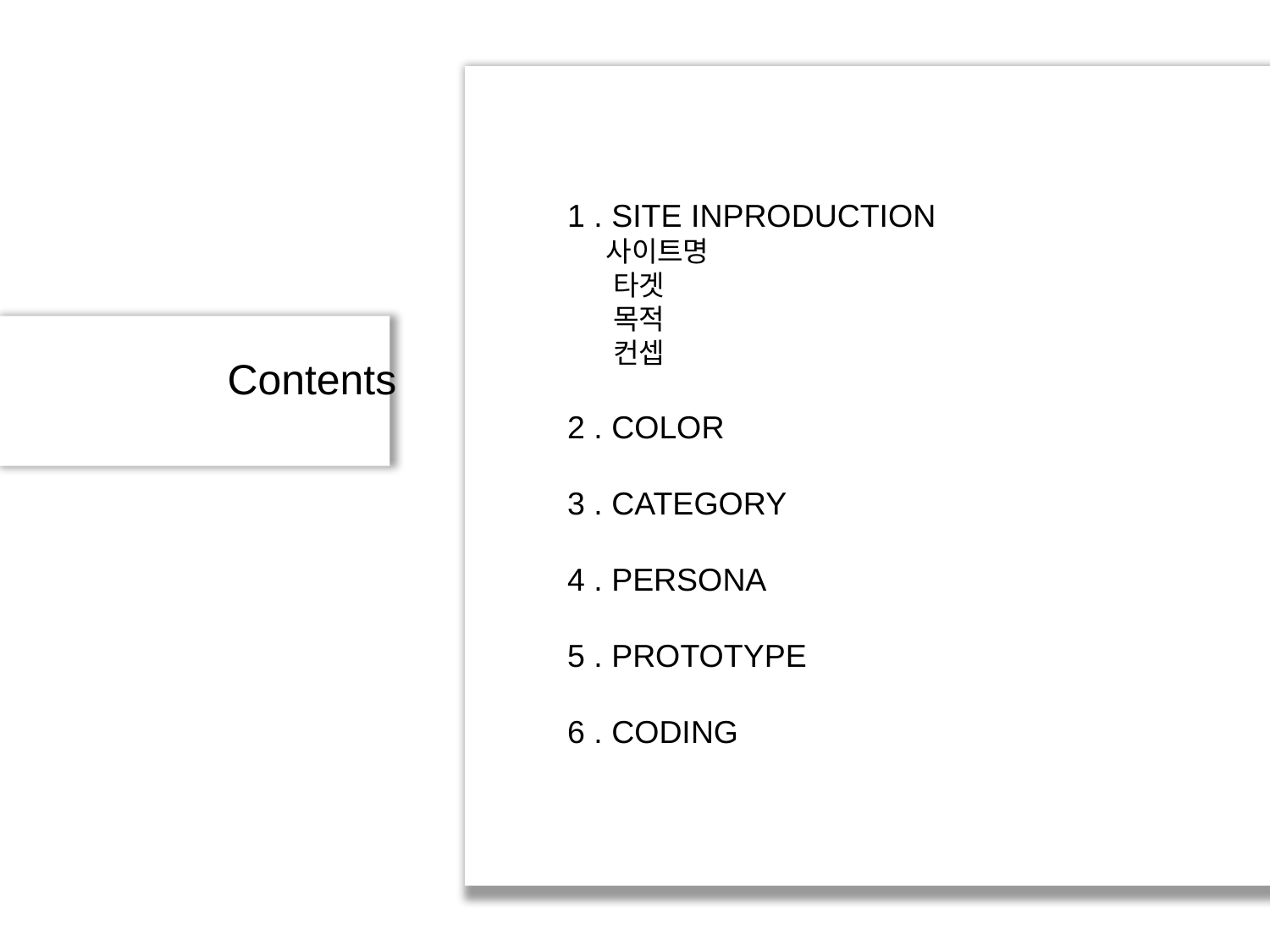

1 . SITE INPRODUCTION
     사이트명
     타겟
     목적
     컨셉

2 . COLOR

3 . CATEGORY

4 . PERSONA

5 . PROTOTYPE

6 . CODING

Contents